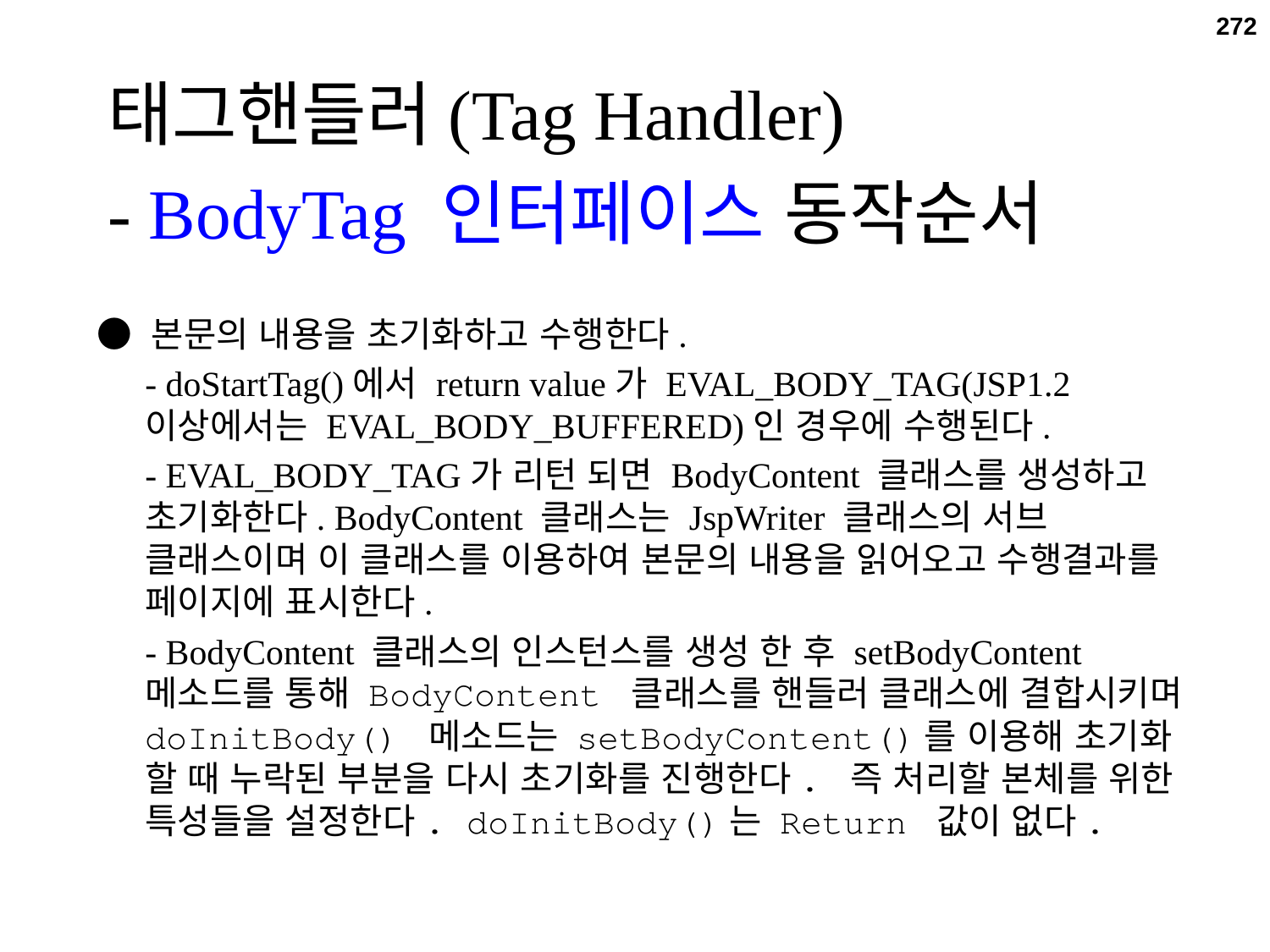

272
태그핸들러(Tag Handler)
- BodyTag 인터페이스 동작순서

● 본문의 내용을 초기화하고 수행한다.
	- doStartTag()에서 return value가 EVAL_BODY_TAG(JSP1.2이상에서는 EVAL_BODY_BUFFERED)인 경우에 수행된다.
	- EVAL_BODY_TAG가 리턴 되면 BodyContent 클래스를 생성하고 초기화한다. BodyContent 클래스는 JspWriter 클래스의 서브 클래스이며 이 클래스를 이용하여 본문의 내용을 읽어오고 수행결과를 페이지에 표시한다.
	- BodyContent 클래스의 인스턴스를 생성 한 후 setBodyContent 메소드를 통해 BodyContent 클래스를 핸들러 클래스에 결합시키며  doInitBody() 메소드는 setBodyContent()를 이용해 초기화 할 때 누락된 부분을 다시 초기화를 진행한다. 즉 처리할 본체를 위한 특성들을 설정한다. doInitBody()는 Return 값이 없다.